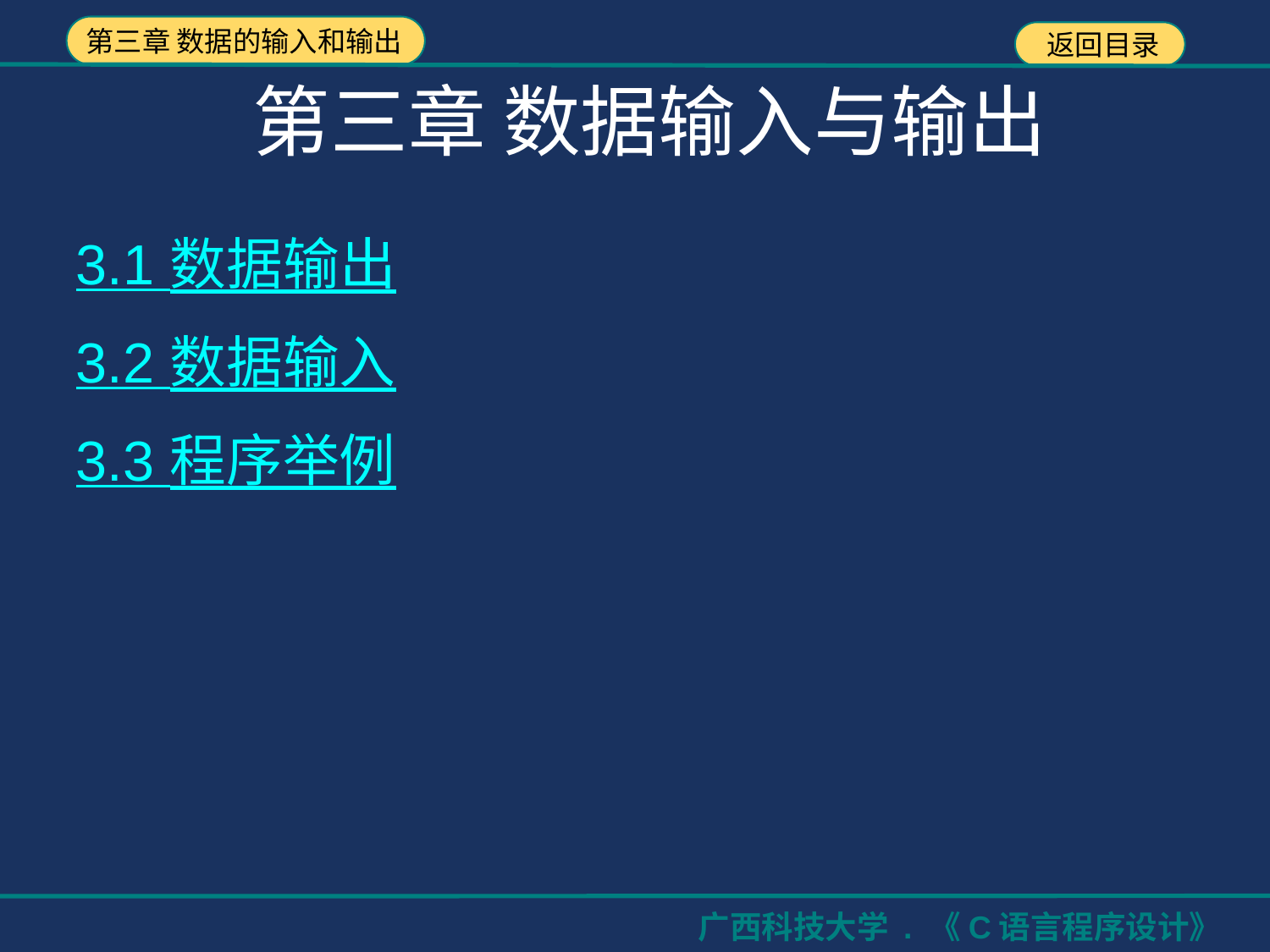

第三章 数据输入与输出
3.1 数据输出
3.2 数据输入
3.3 程序举例